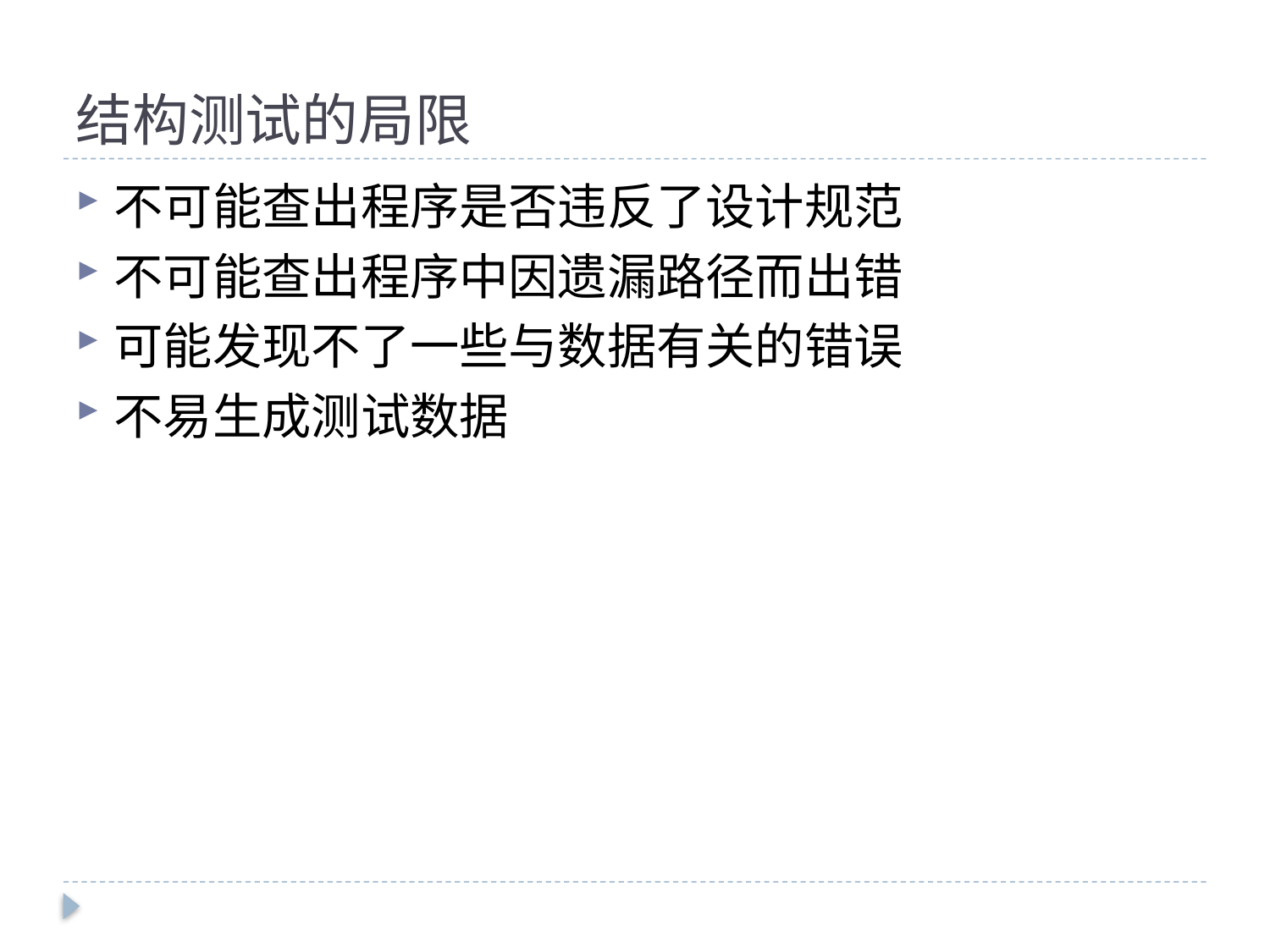

# 结构测试的局限
不可能查出程序是否违反了设计规范
不可能查出程序中因遗漏路径而出错
可能发现不了一些与数据有关的错误
不易生成测试数据